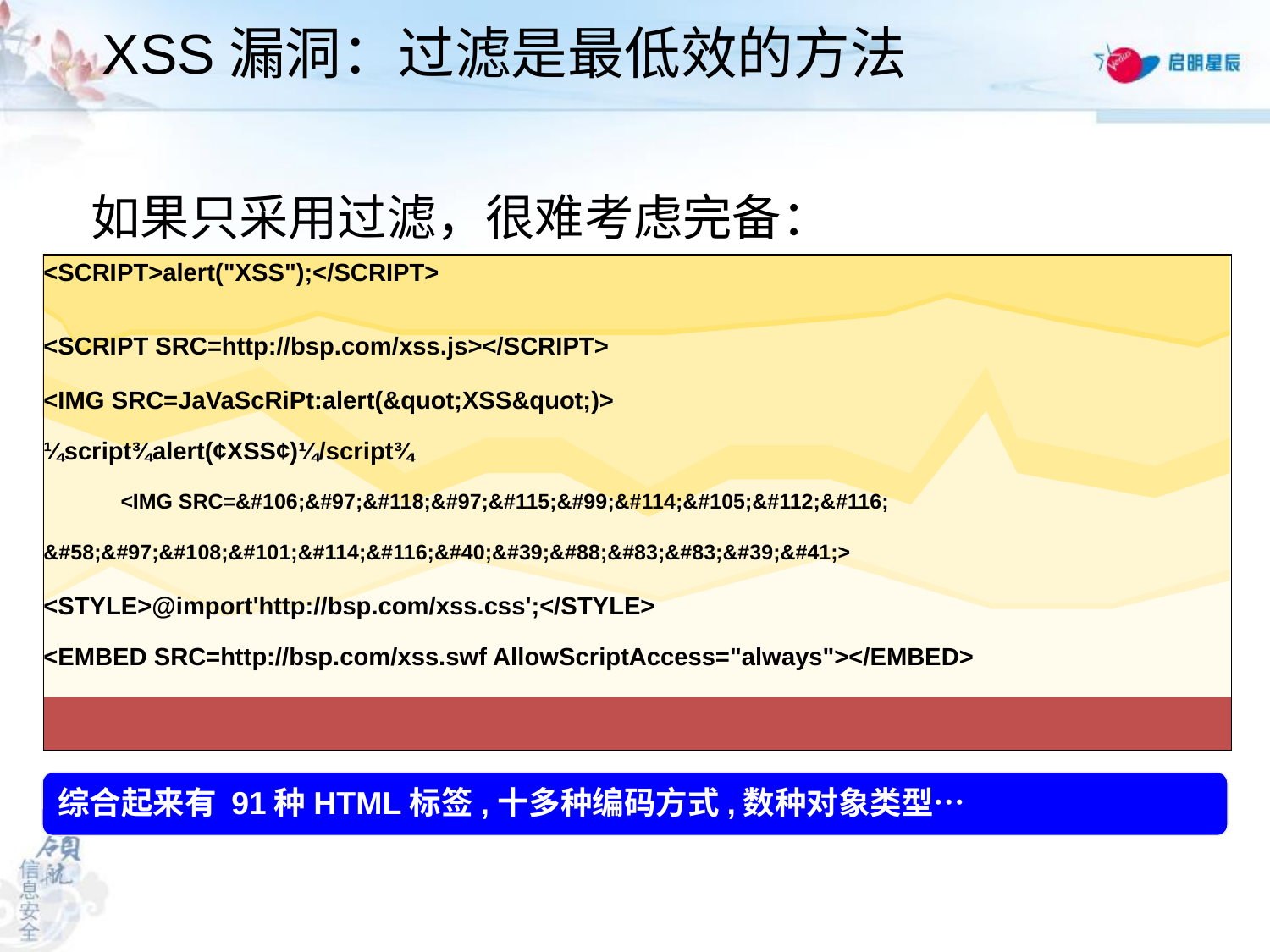

# XSS漏洞：过滤是最低效的方法
如果只采用过滤，很难考虑完备：

| <SCRIPT>alert("XSS");</SCRIPT> |
| --- |
| <SCRIPT SRC=http://bsp.com/xss.js></SCRIPT> |
| <IMG SRC=JaVaScRiPt:alert(&quot;XSS&quot;)> |
| ¼script¾alert(¢XSS¢)¼/script¾ |
| <IMG SRC=&#106;&#97;&#118;&#97;&#115;&#99;&#114;&#105;&#112;&#116; |
| &#58;&#97;&#108;&#101;&#114;&#116;&#40;&#39;&#88;&#83;&#83;&#39;&#41;> |
| <STYLE>@import'http://bsp.com/xss.css';</STYLE> |
| <EMBED SRC=http://bsp.com/xss.swf AllowScriptAccess="always"></EMBED> |
|  |

综合起来有 91种HTML标签,十多种编码方式,数种对象类型…